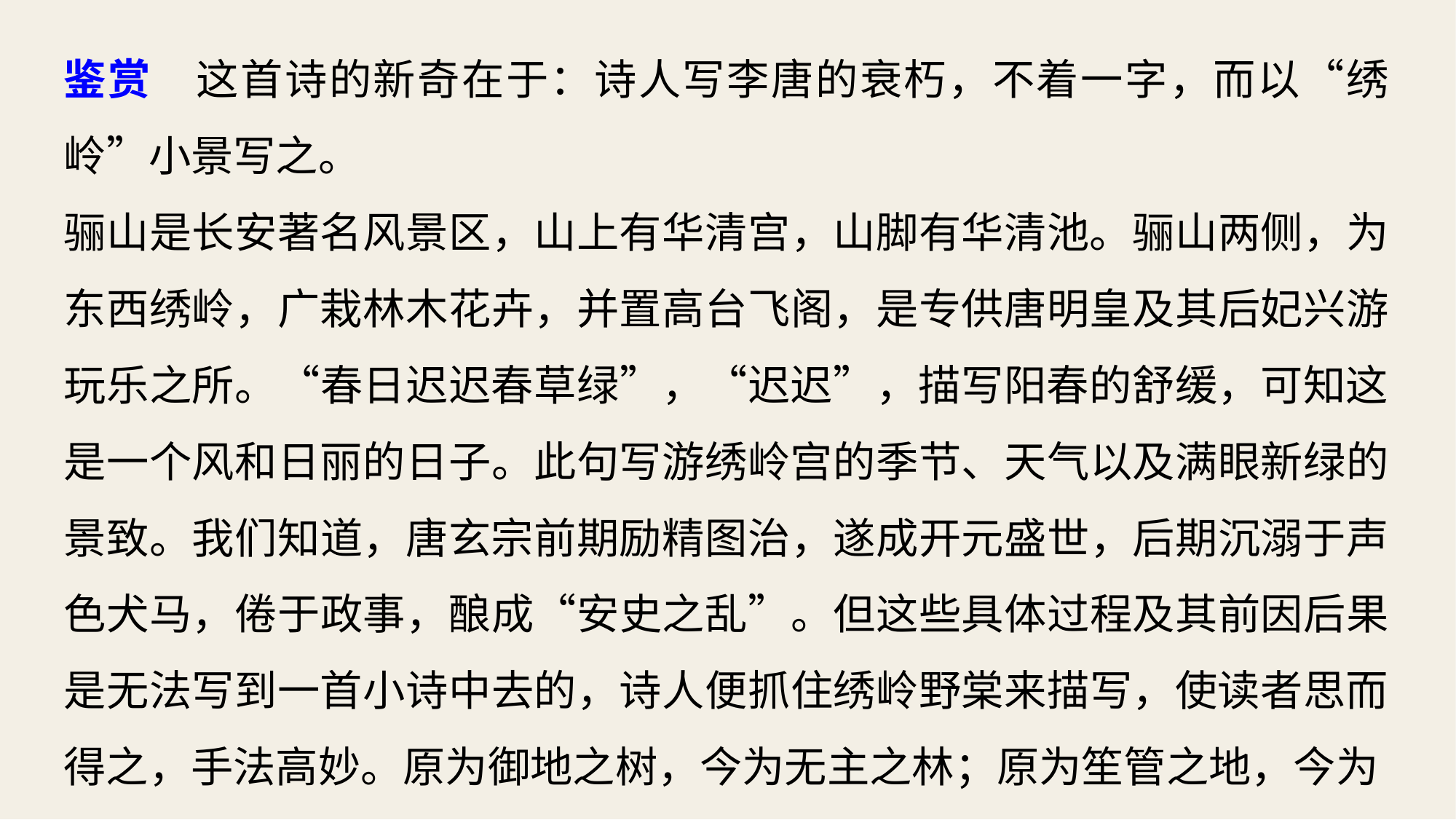

鉴赏　这首诗的新奇在于：诗人写李唐的衰朽，不着一字，而以“绣岭”小景写之。
骊山是长安著名风景区，山上有华清宫，山脚有华清池。骊山两侧，为东西绣岭，广栽林木花卉，并置高台飞阁，是专供唐明皇及其后妃兴游玩乐之所。“春日迟迟春草绿”，“迟迟”，描写阳春的舒缓，可知这是一个风和日丽的日子。此句写游绣岭宫的季节、天气以及满眼新绿的景致。我们知道，唐玄宗前期励精图治，遂成开元盛世，后期沉溺于声色犬马，倦于政事，酿成“安史之乱”。但这些具体过程及其前因后果是无法写到一首小诗中去的，诗人便抓住绣岭野棠来描写，使读者思而得之，手法高妙。原为御地之树，今为无主之林；原为笙管之地，今为